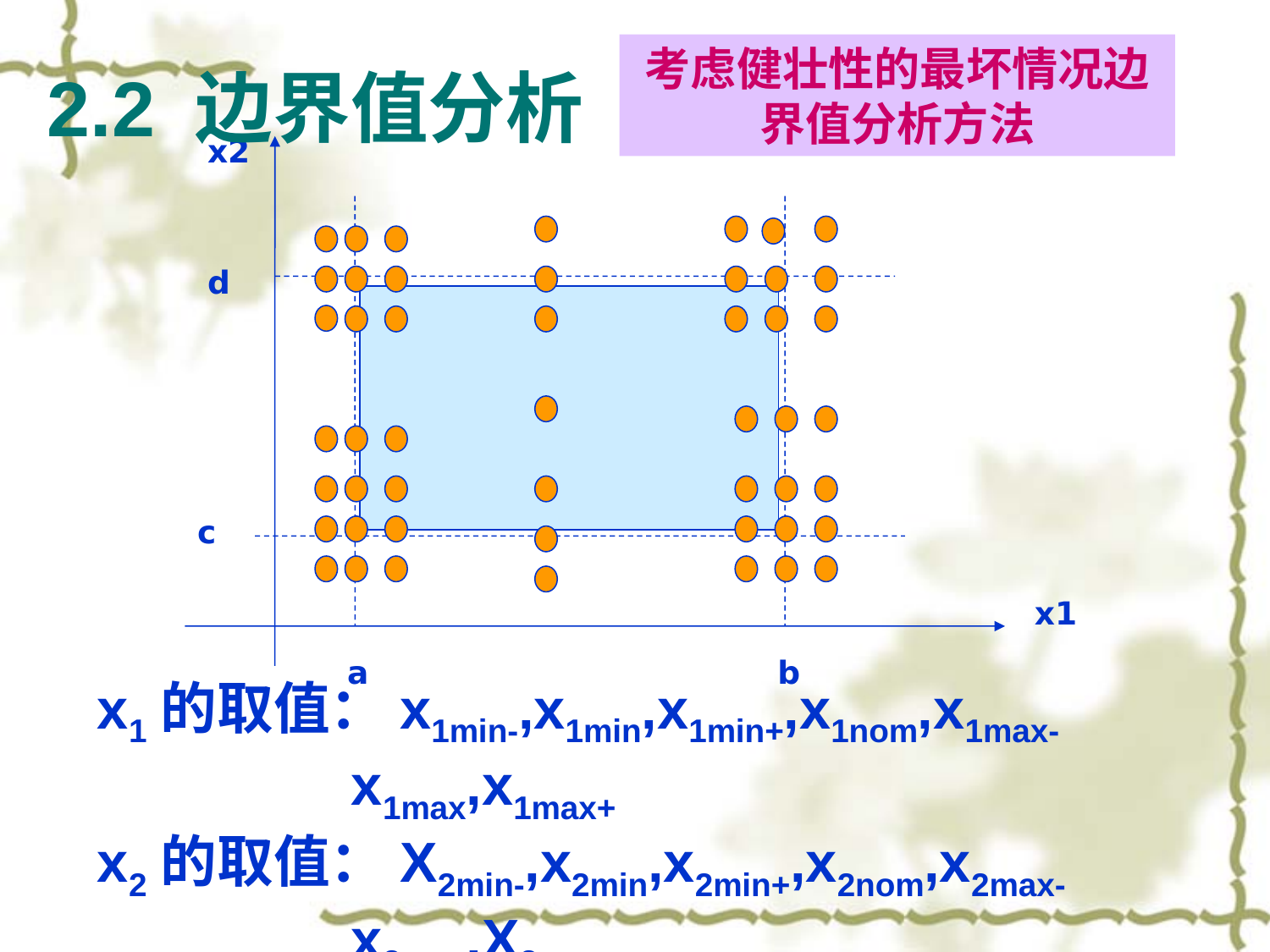

# 2.2 边界值分析
考虑健壮性的最坏情况边界值分析方法
x2

d

c

x1

a
b
x1的取值：x1min-,x1min,x1min+,x1nom,x1max-			x1max,x1max+
x2的取值：X2min-,x2min,x2min+,x2nom,x2max-			x2max,X2max+